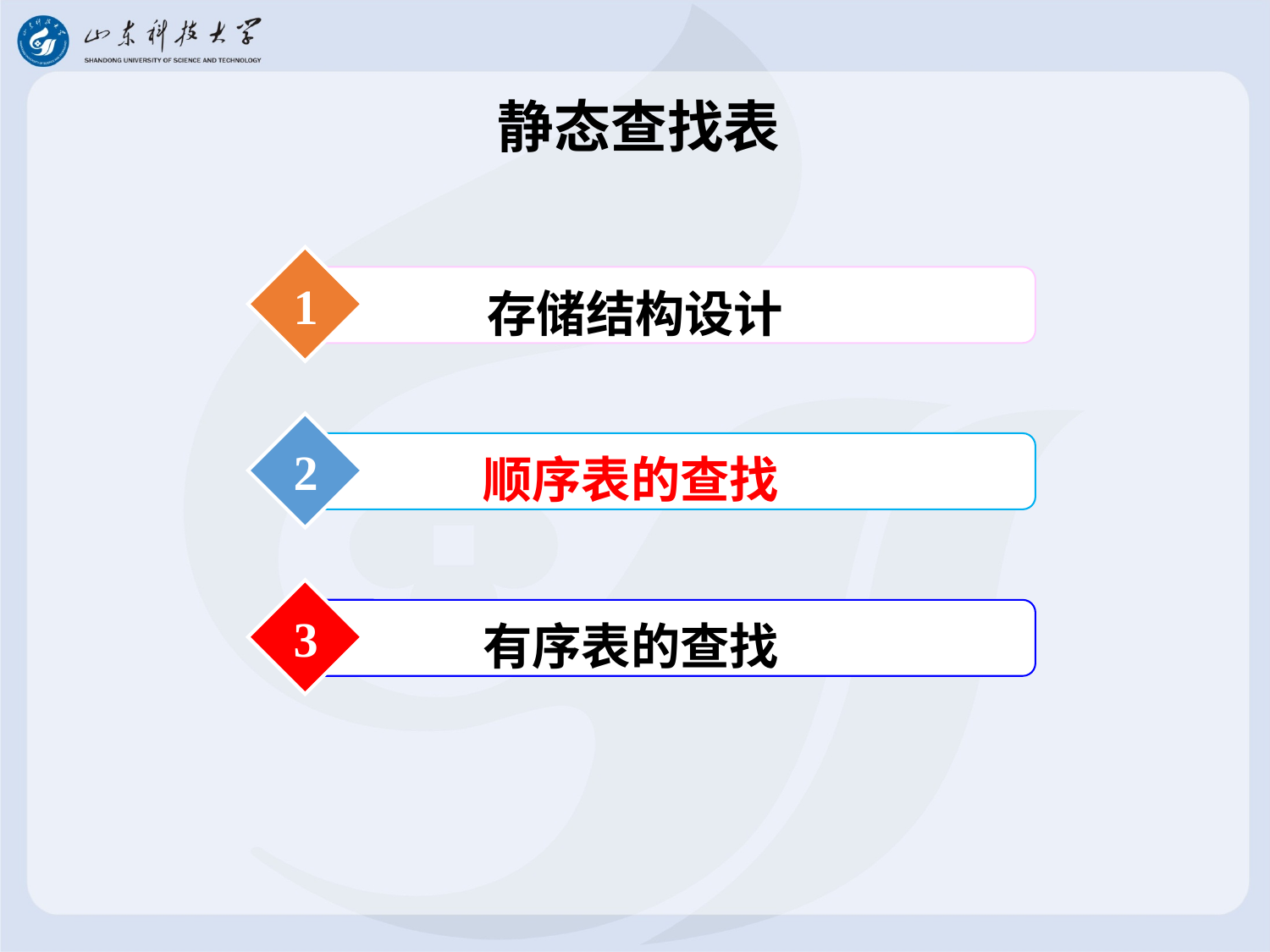

# 静态查找表

1
存储结构设计

2
顺序表的查找

3
有序表的查找